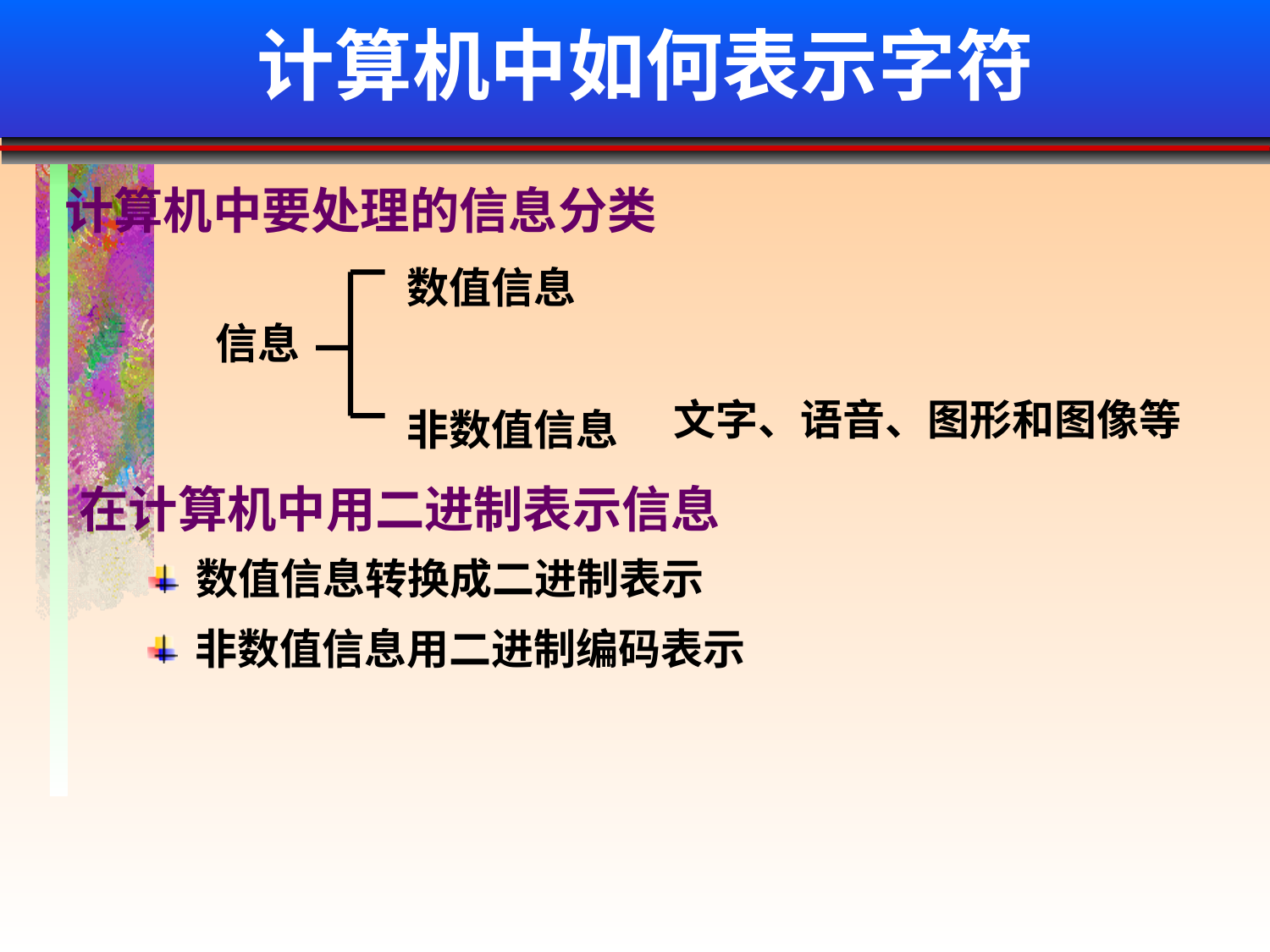

# 计算机中如何表示字符

计算机中要处理的信息分类
数值信息

非数值信息

信息
文字、语音、图形和图像等
在计算机中用二进制表示信息
数值信息转换成二进制表示
非数值信息用二进制编码表示